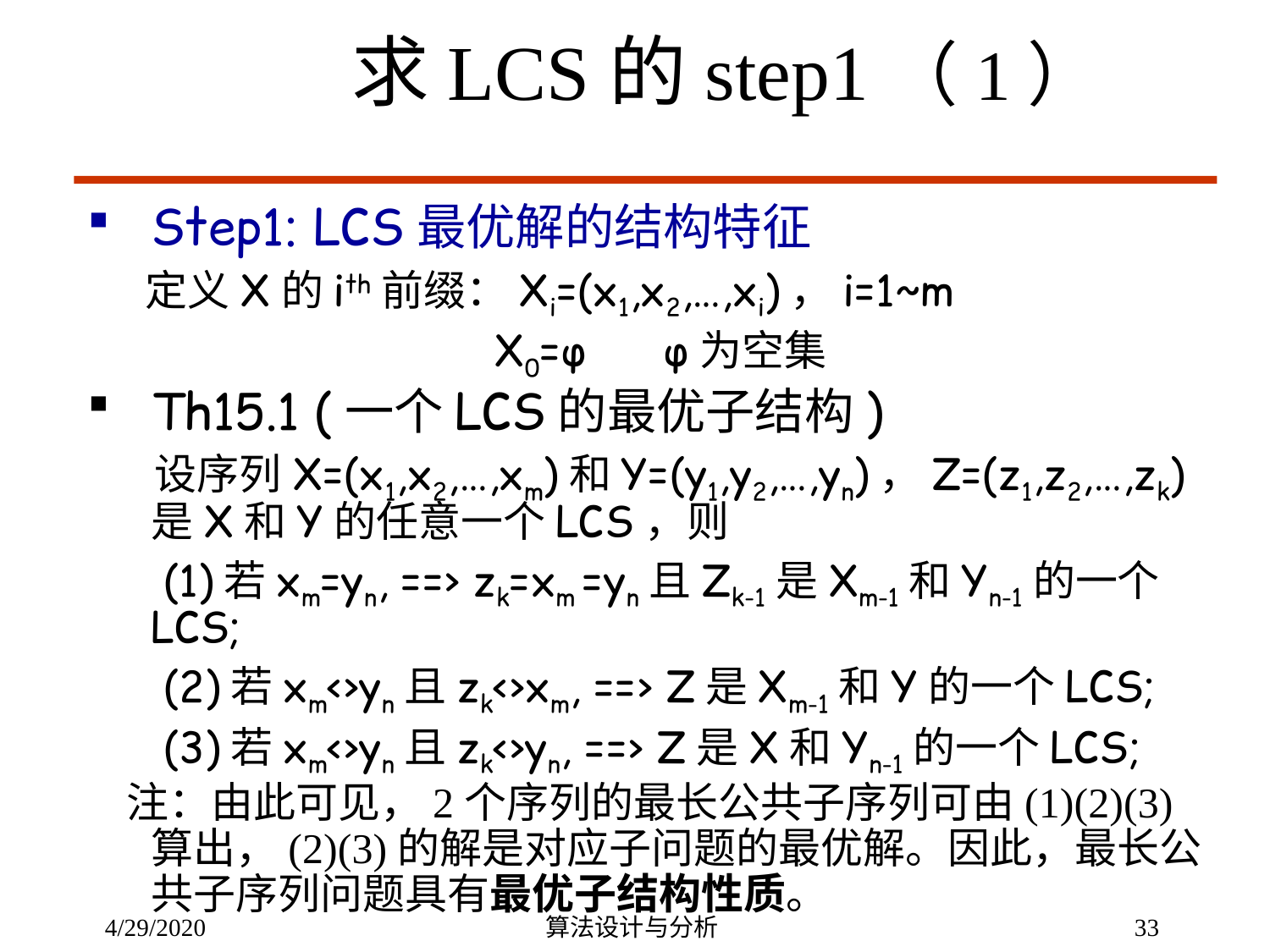

求LCS的step1（1）
Step1: LCS最优解的结构特征
     定义X的ith前缀：Xi=(x1,x2,…,xi)，i=1~m
                                X0=φ      φ为空集
Th15.1 (一个LCS的最优子结构)
      设序列X=(x1,x2,…,xm)和Y=(y1,y2,…,yn)，Z=(z1,z2,…,zk)是X和Y的任意一个LCS，则
      (1)若xm=yn, ==> zk=xm =yn且Zk-1是Xm-1和Yn-1的一个LCS;
      (2)若xm<>yn且zk<>xm, ==> Z是Xm-1和Y的一个LCS;
      (3)若xm<>yn且zk<>yn, ==> Z是X和Yn-1的一个LCS;
   注：由此可见，2个序列的最长公共子序列可由(1)(2)(3)算出，(2)(3)的解是对应子问题的最优解。因此，最长公共子序列问题具有最优子结构性质。
4/29/2020
算法设计与分析
33